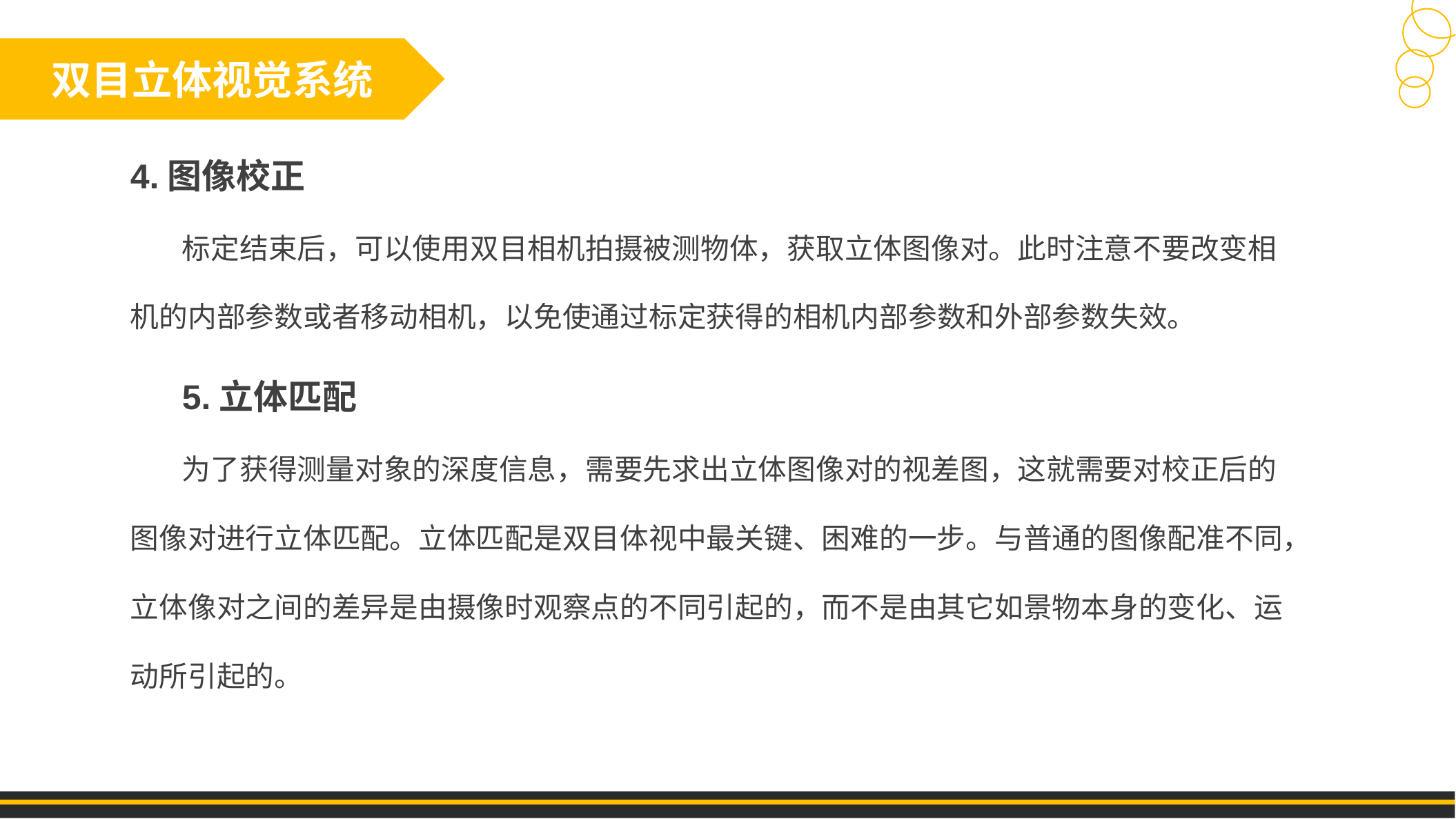

双目立体视觉系统
4.图像校正
标定结束后，可以使用双目相机拍摄被测物体，获取立体图像对。此时注意不要改变相机的内部参数或者移动相机，以免使通过标定获得的相机内部参数和外部参数失效。
5.立体匹配
为了获得测量对象的深度信息，需要先求出立体图像对的视差图，这就需要对校正后的图像对进行立体匹配。立体匹配是双目体视中最关键、困难的一步。与普通的图像配准不同，立体像对之间的差异是由摄像时观察点的不同引起的，而不是由其它如景物本身的变化、运动所引起的。